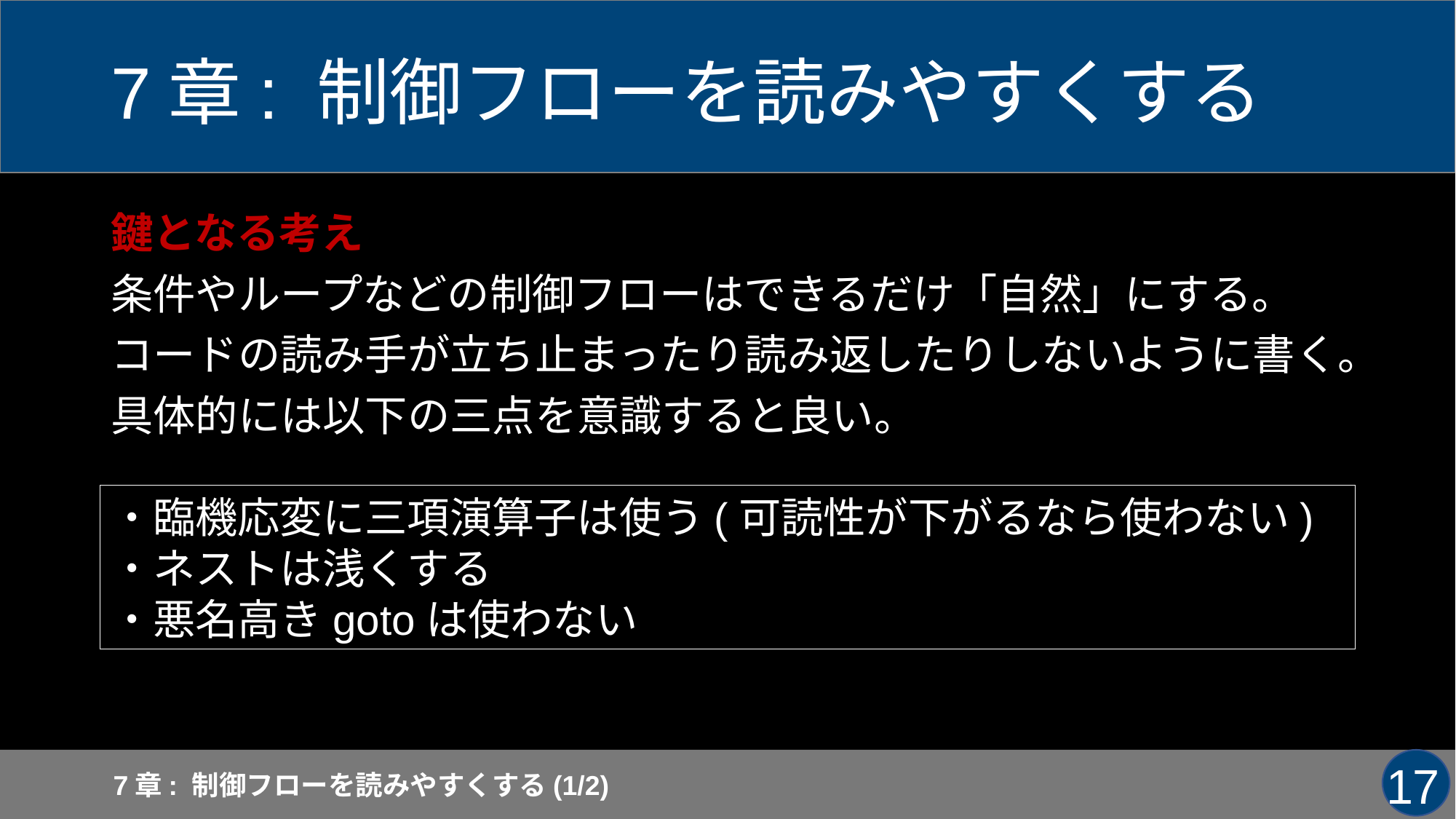

# 7章: 制御フローを読みやすくする
鍵となる考え
条件やループなどの制御フローはできるだけ「自然」にする。
コードの読み手が立ち止まったり読み返したりしないように書く。
具体的には以下の三点を意識すると良い。

・臨機応変に三項演算子は使う(可読性が下がるなら使わない)
・ネストは浅くする
・悪名高きgotoは使わない
7章: 制御フローを読みやすくする(1/2)
17